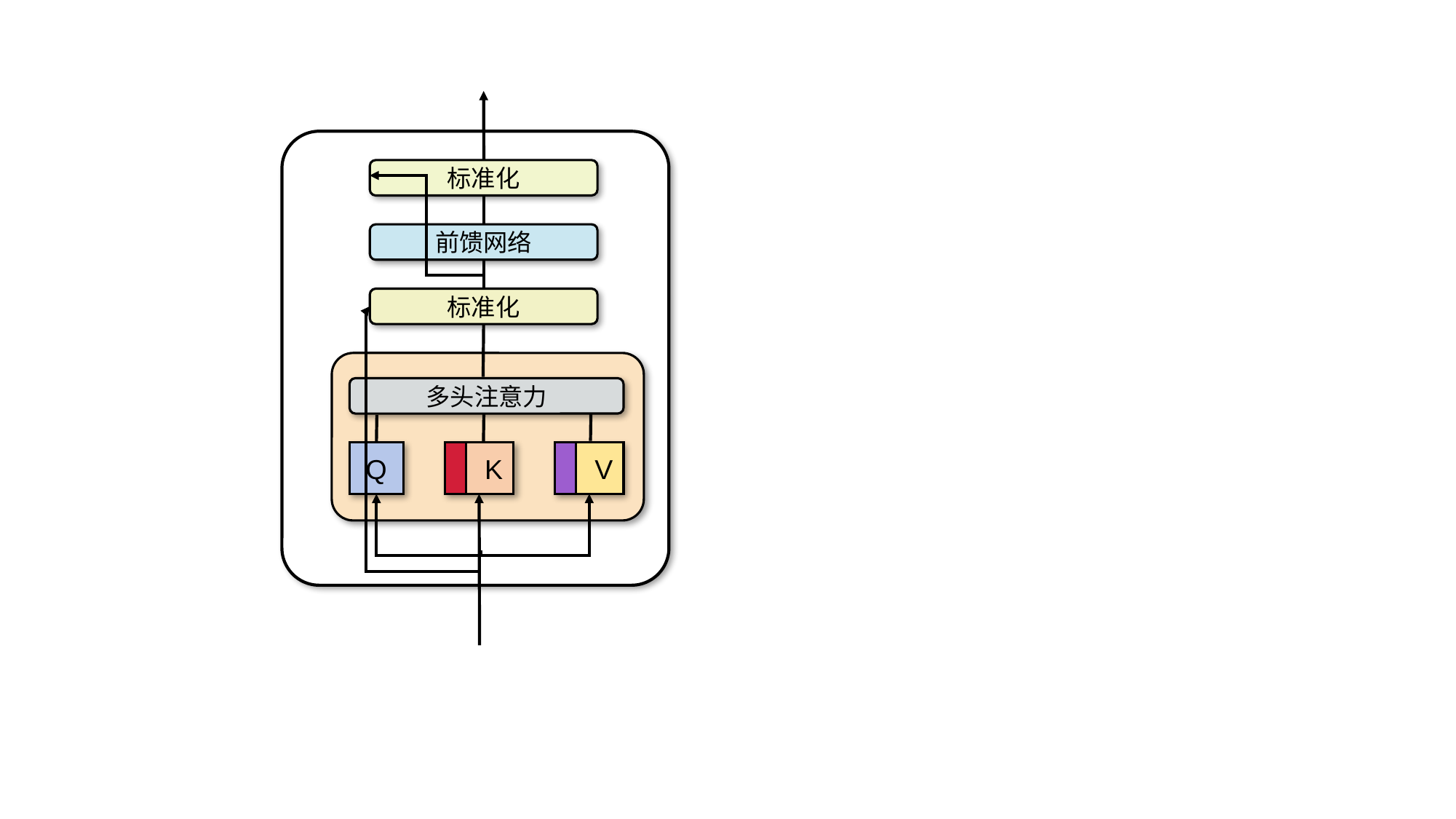

标准化
前馈网络
标准化

多头注意力
Q
K

V